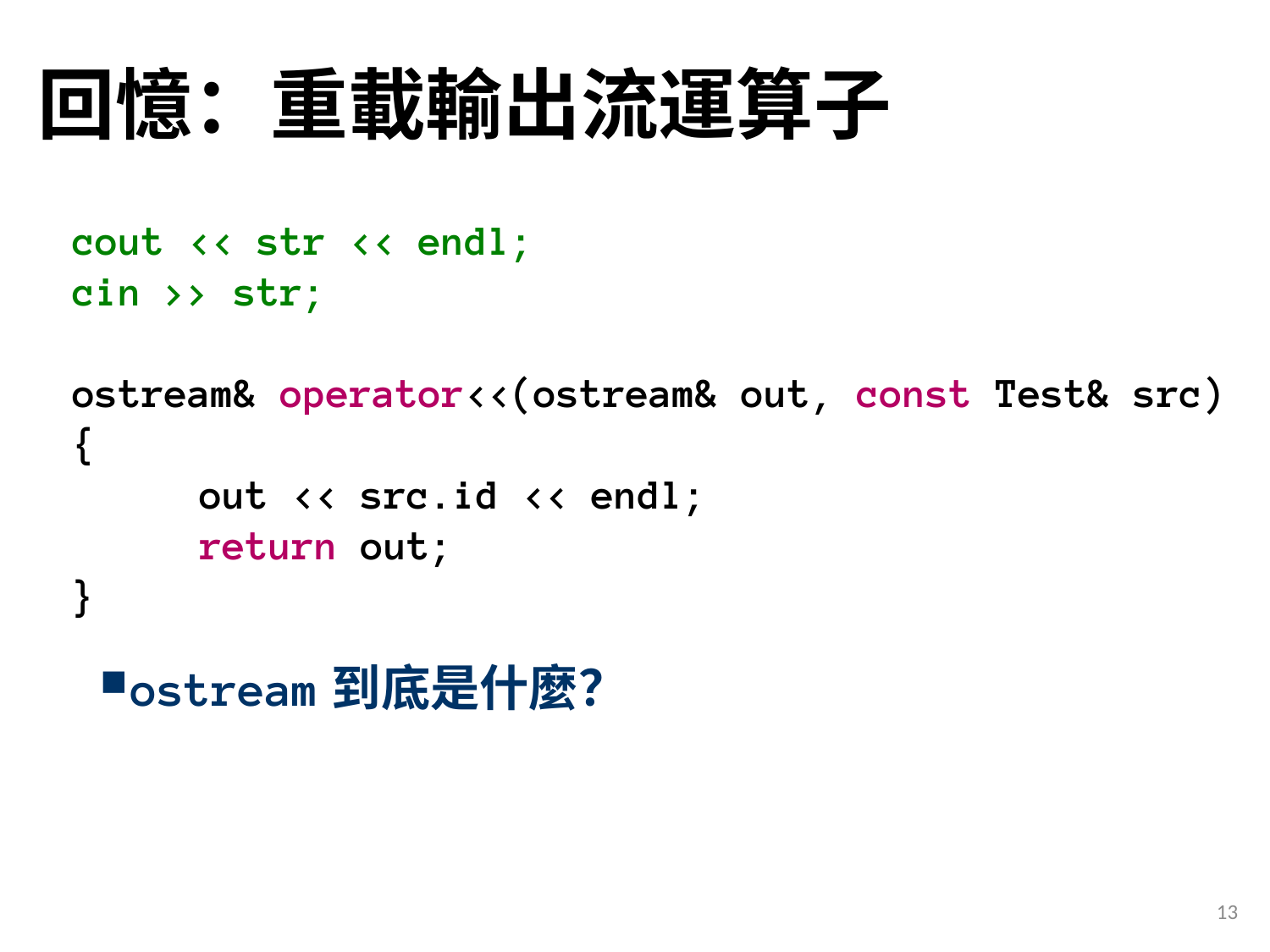

# 回憶：重載輸出流運算子
cout << str << endl;
cin >> str;

ostream& operator<<(ostream& out, const Test& src)
{
	out << src.id << endl;
	return out;
}

ostream到底是什麼？
13